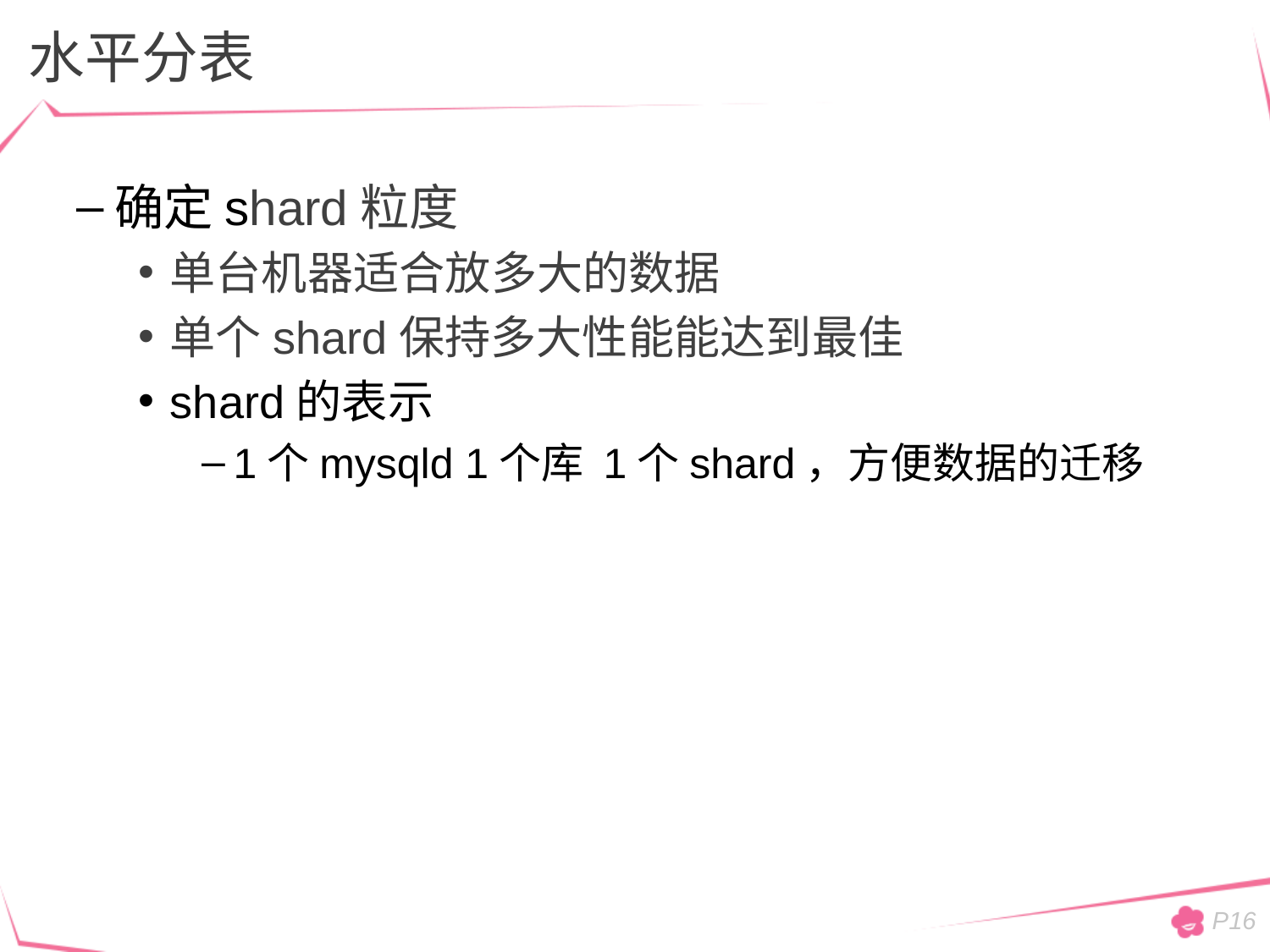

# 水平分表
确定shard粒度
单台机器适合放多大的数据
单个shard保持多大性能能达到最佳
shard的表示
1个mysqld 1个库 1个shard，方便数据的迁移
P16